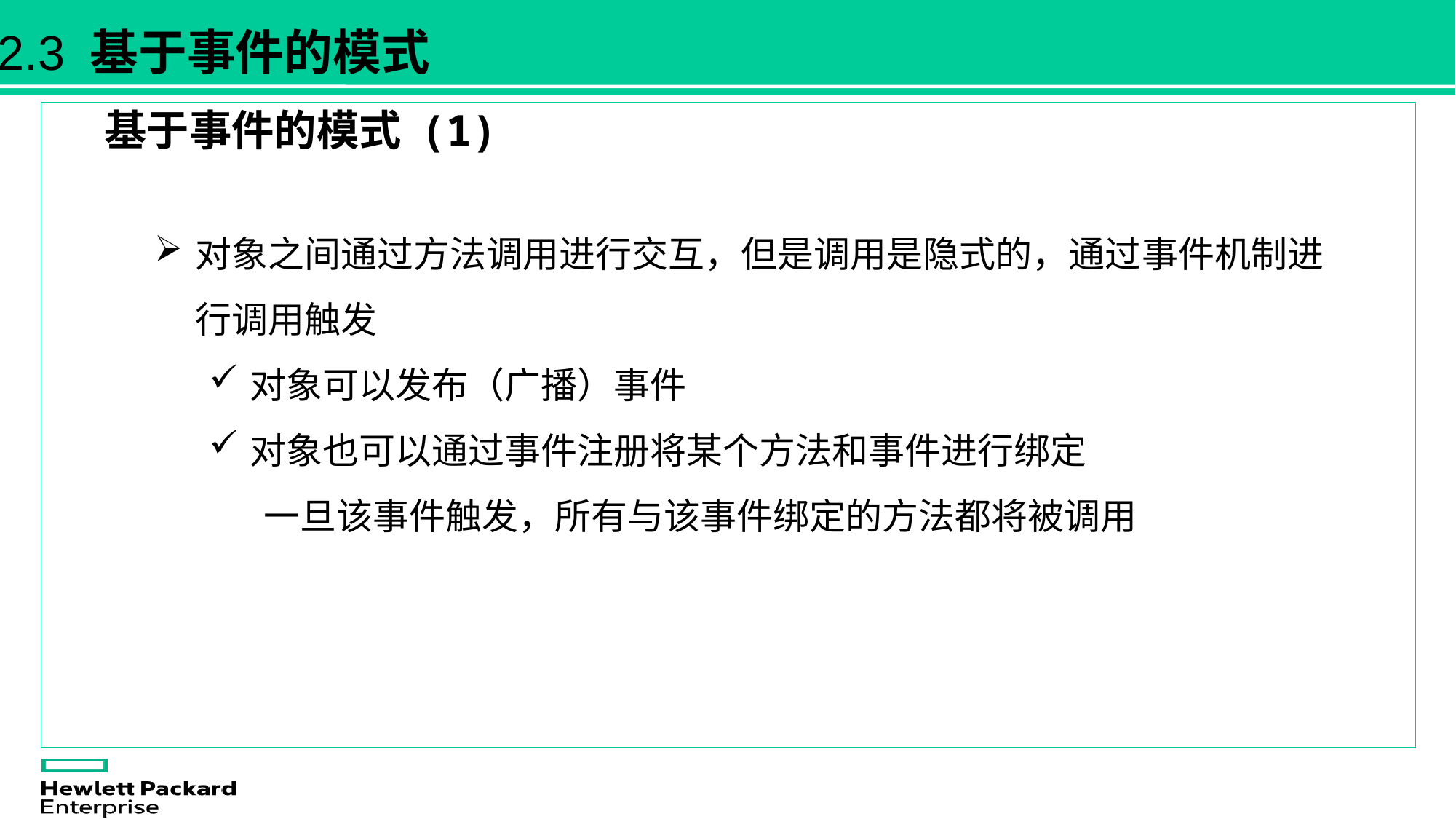

2.3 基于事件的模式

基于事件的模式 (1)
对象之间通过方法调用进行交互，但是调用是隐式的，通过事件机制进行调用触发
对象可以发布（广播）事件
对象也可以通过事件注册将某个方法和事件进行绑定
一旦该事件触发，所有与该事件绑定的方法都将被调用